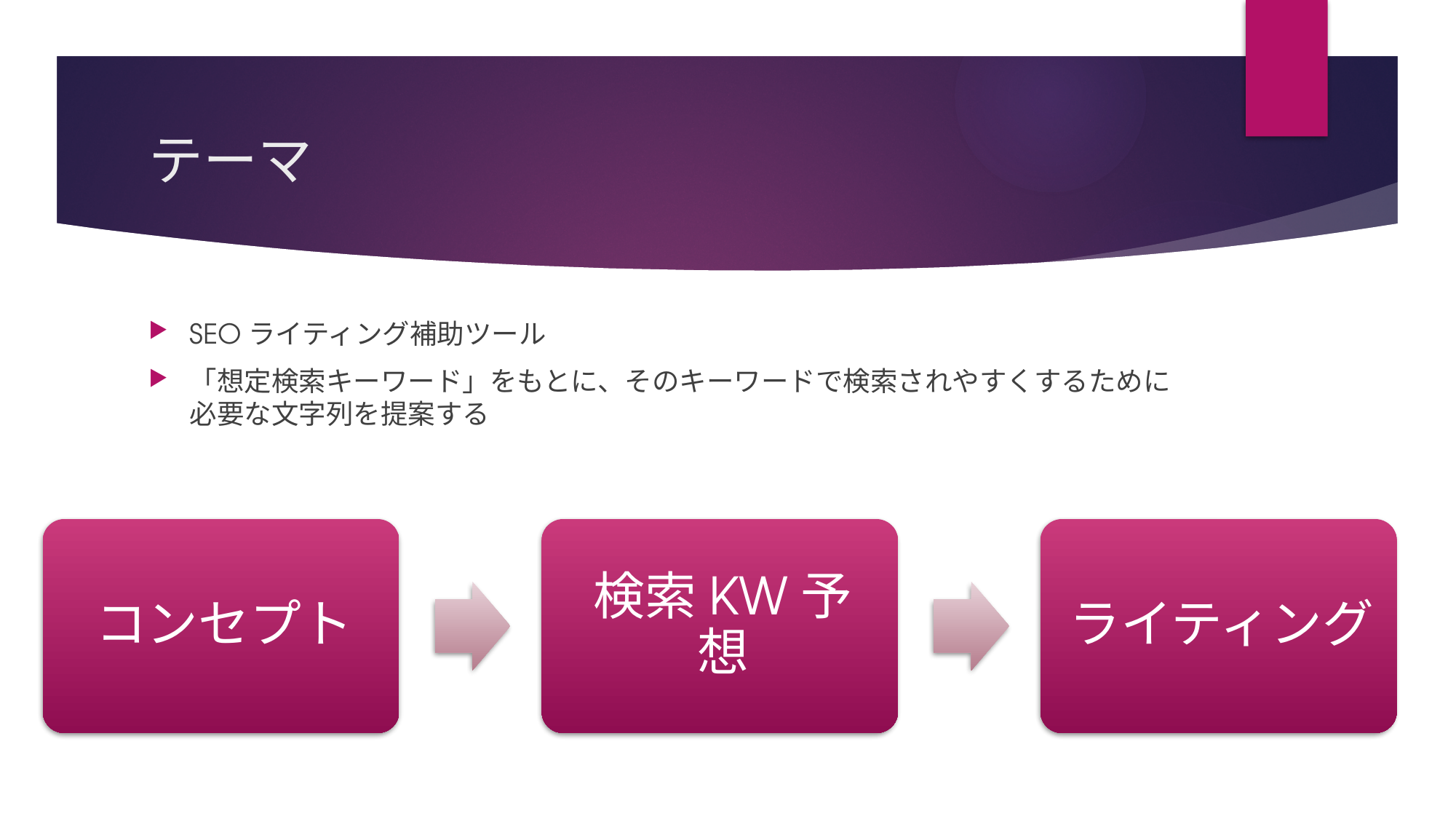

# テーマ
SEOライティング補助ツール
「想定検索キーワード」をもとに、そのキーワードで検索されやすくするために必要な文字列を提案する

コンセプト

検索KW予想

ライティング